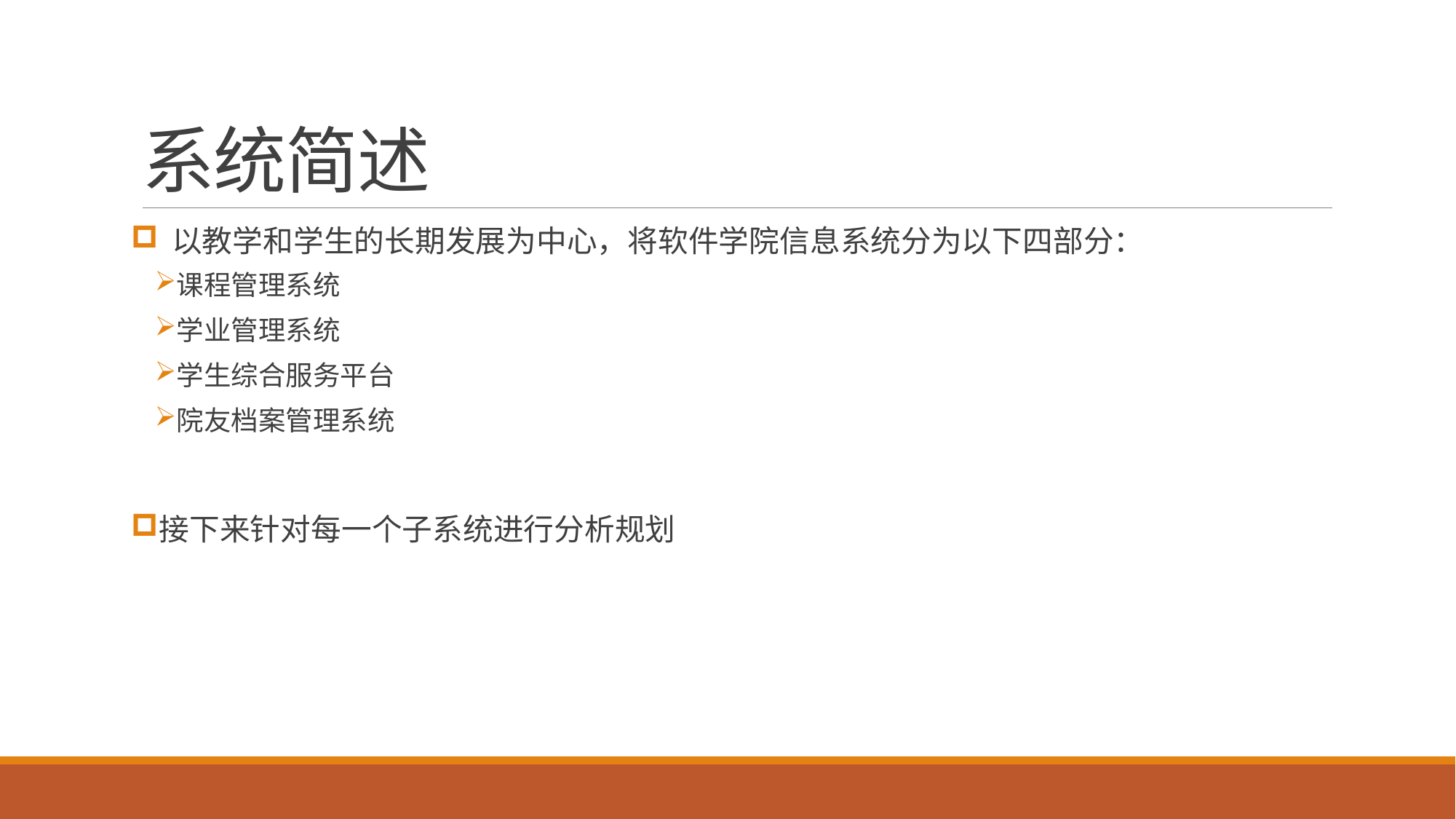

# 系统简述
以教学和学生的长期发展为中心，将软件学院信息系统分为以下四部分：
课程管理系统
学业管理系统
学生综合服务平台
院友档案管理系统

接下来针对每一个子系统进行分析规划